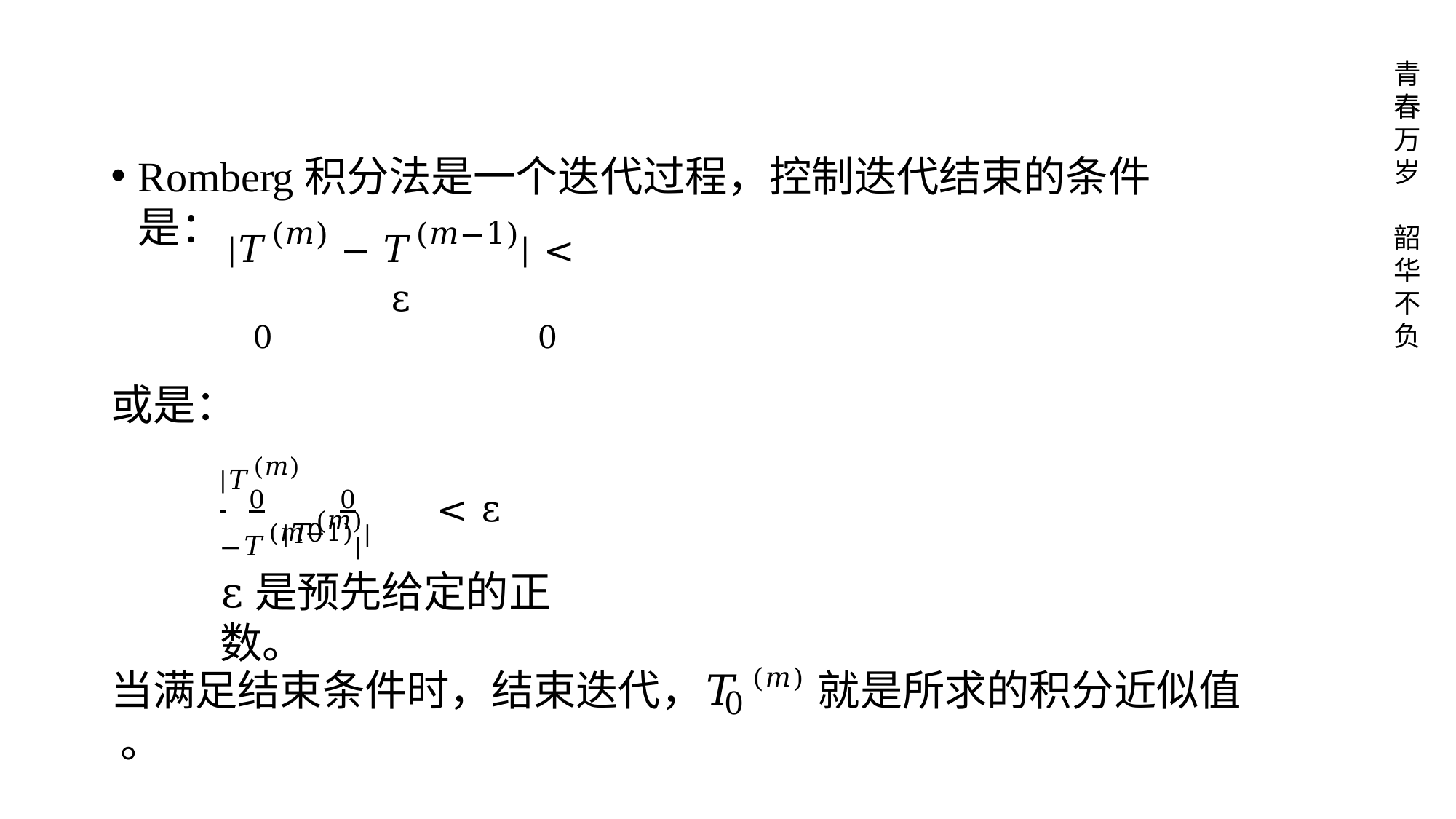

青 春 万 岁
Romberg积分法是一个迭代过程，控制迭代结束的条件是：
韶 华 不 负
|𝑇(𝑚) − 𝑇(𝑚−1)| < ε
0	0
或是：
|𝑇(𝑚)−𝑇(𝑚−1)|
 	0	0	< ε
|𝑇(𝑚)|
0
ε是预先给定的正数。
当满足结束条件时，结束迭代，𝑇(𝑚)就是所求的积分近似值 。
0